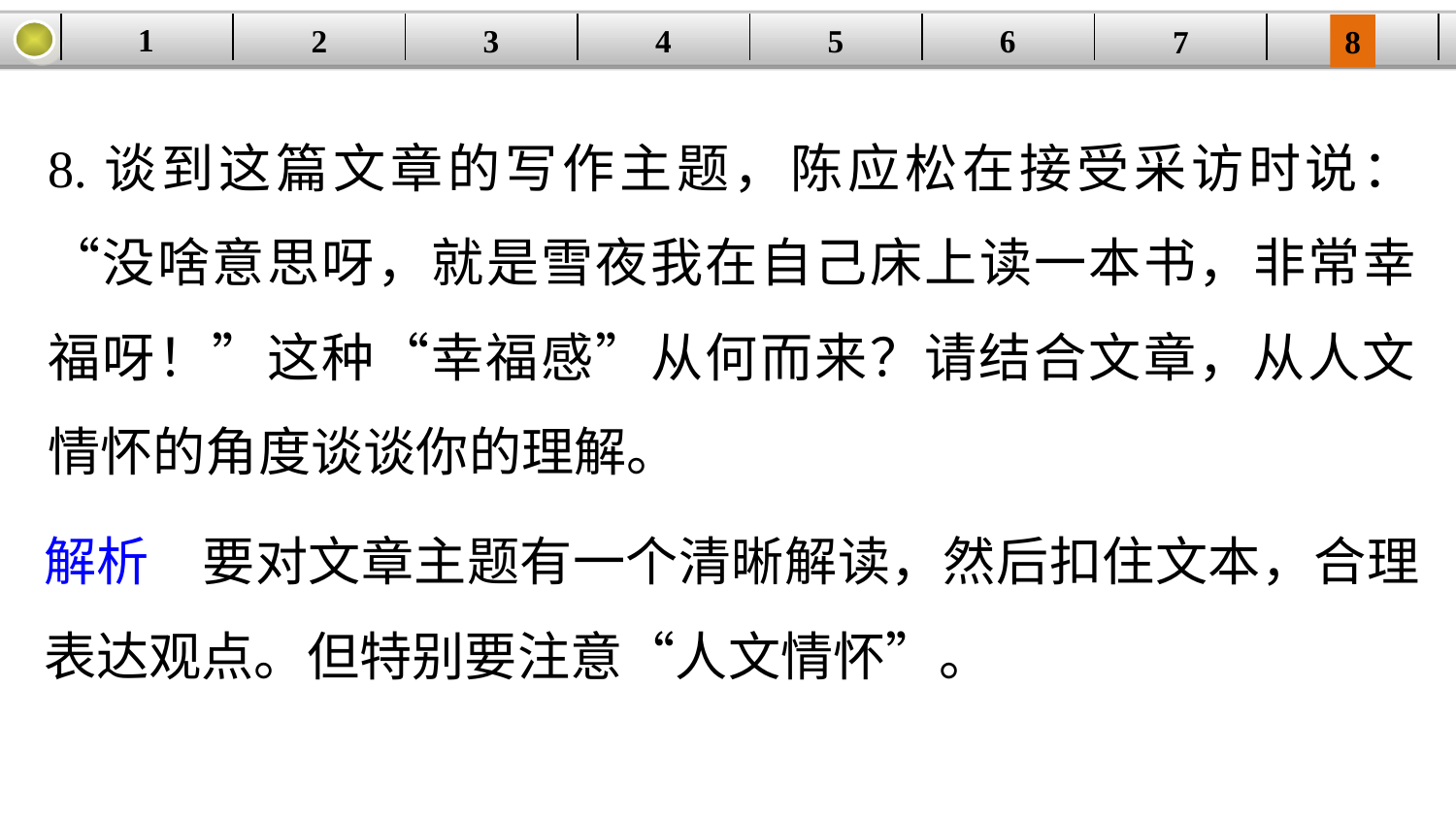

1
2
3
4
|  |  |  |  |  |  |  |  |
| --- | --- | --- | --- | --- | --- | --- | --- |
5
6
7
8

8.谈到这篇文章的写作主题，陈应松在接受采访时说：“没啥意思呀，就是雪夜我在自己床上读一本书，非常幸福呀！”这种“幸福感”从何而来？请结合文章，从人文情怀的角度谈谈你的理解。
解析　要对文章主题有一个清晰解读，然后扣住文本，合理表达观点。但特别要注意“人文情怀”。